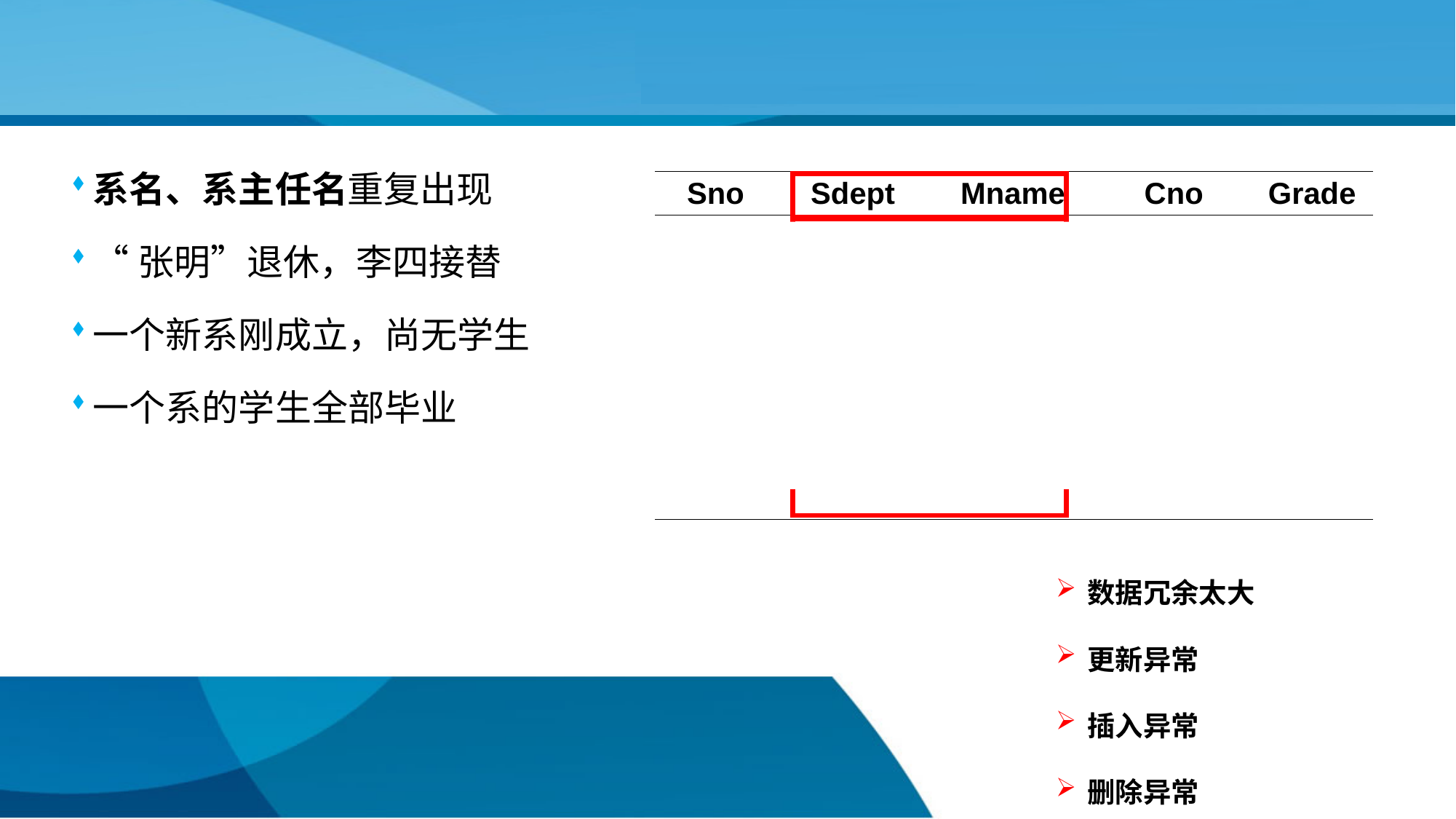

#
系名、系主任名重复出现
“张明”退休，李四接替
一个新系刚成立，尚无学生
一个系的学生全部毕业
| Sno | Sdept | Mname | Cno | Grade |
| --- | --- | --- | --- | --- |
| S1 | 计算机系 | 张明 | C1 | 95 |
| S2 | 计算机系 | 张明 | C1 | 90 |
| S3 | 计算机系 | 张明 | C1 | 88 |
| S4 | 计算机系 | 张明 | C1 | 70 |
| S5 | 计算机系 | 张明 | C1 | 78 |
| … | … | … | … | … |
|  |  |  |  |  |

李四
李四
李四
李四
李四
数据冗余太大
更新异常
插入异常
删除异常